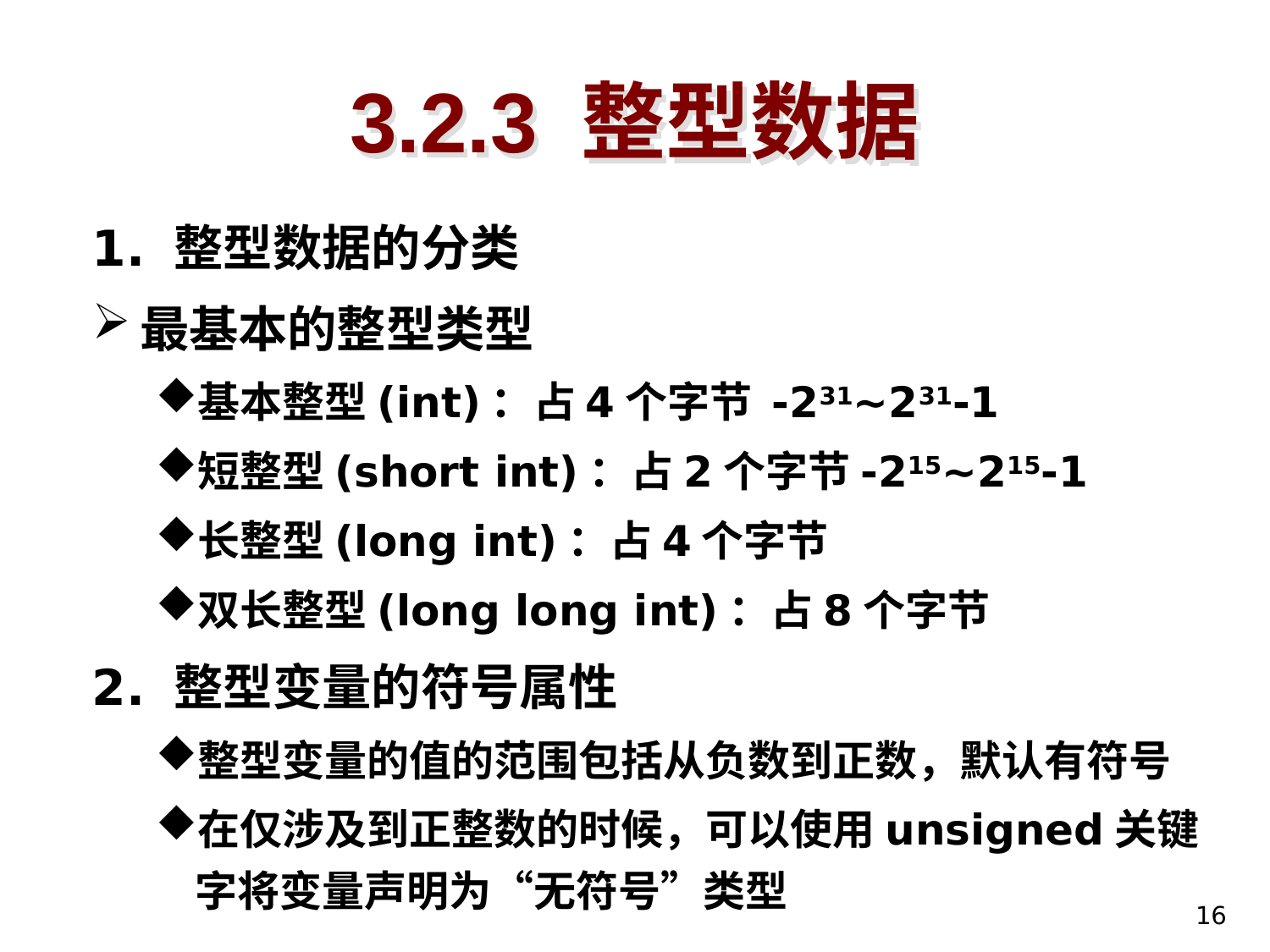

# 3.2.3 整型数据
1. 整型数据的分类
最基本的整型类型
基本整型(int)：占4个字节 -231~231-1
短整型(short int)：占2个字节-215~215-1
长整型(long int)：占4个字节
双长整型(long long int)：占8个字节
2. 整型变量的符号属性
整型变量的值的范围包括从负数到正数，默认有符号
在仅涉及到正整数的时候，可以使用unsigned关键字将变量声明为“无符号”类型

16